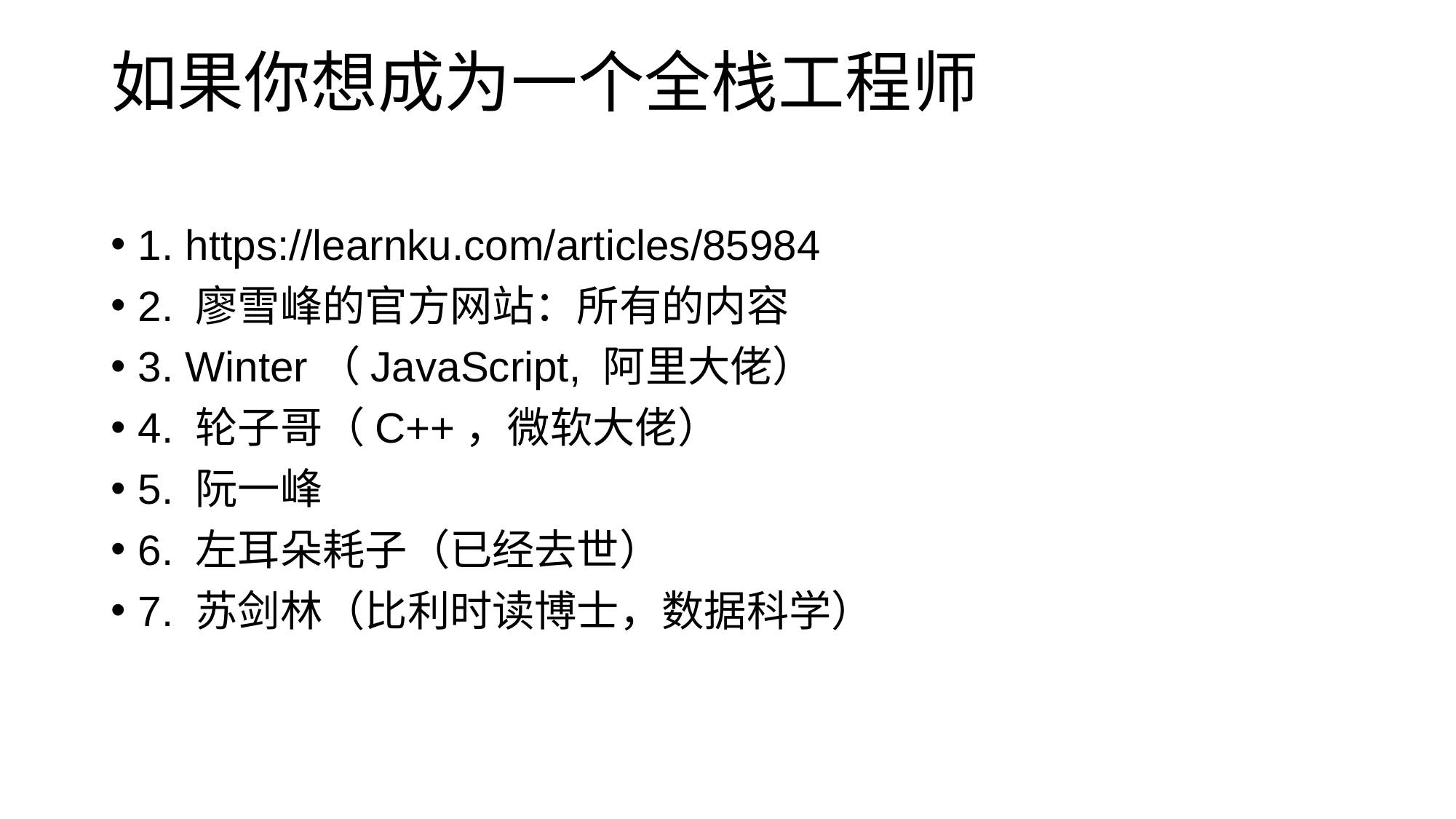

# 如果你想成为一个全栈工程师
1. https://learnku.com/articles/85984
2. 廖雪峰的官方网站：所有的内容
3. Winter（JavaScript, 阿里大佬）
4. 轮子哥（C++，微软大佬）
5. 阮一峰
6. 左耳朵耗子（已经去世）
7. 苏剑林（比利时读博士，数据科学）